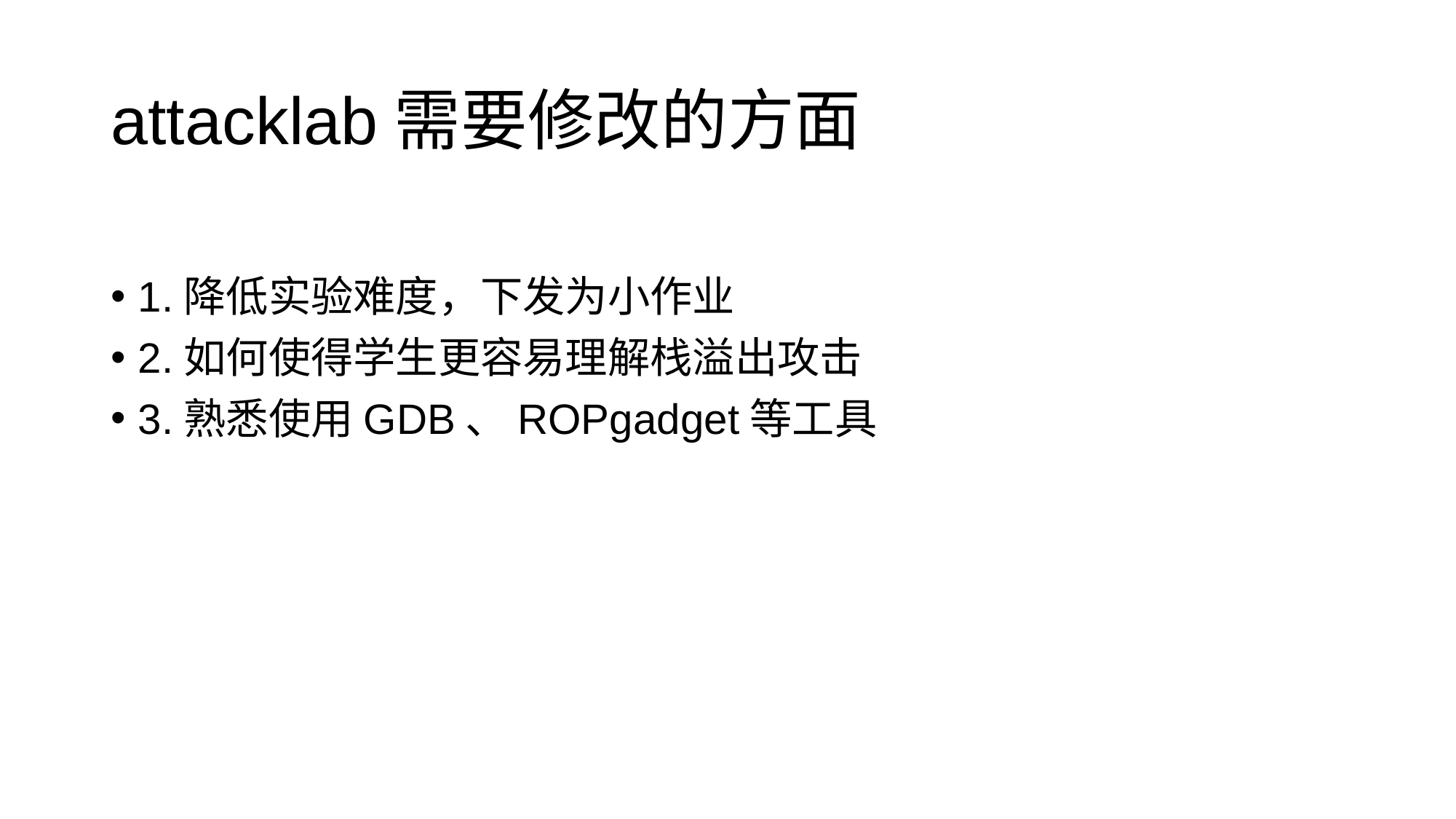

# attacklab需要修改的方面
1.降低实验难度，下发为小作业
2.如何使得学生更容易理解栈溢出攻击
3.熟悉使用GDB、ROPgadget等工具